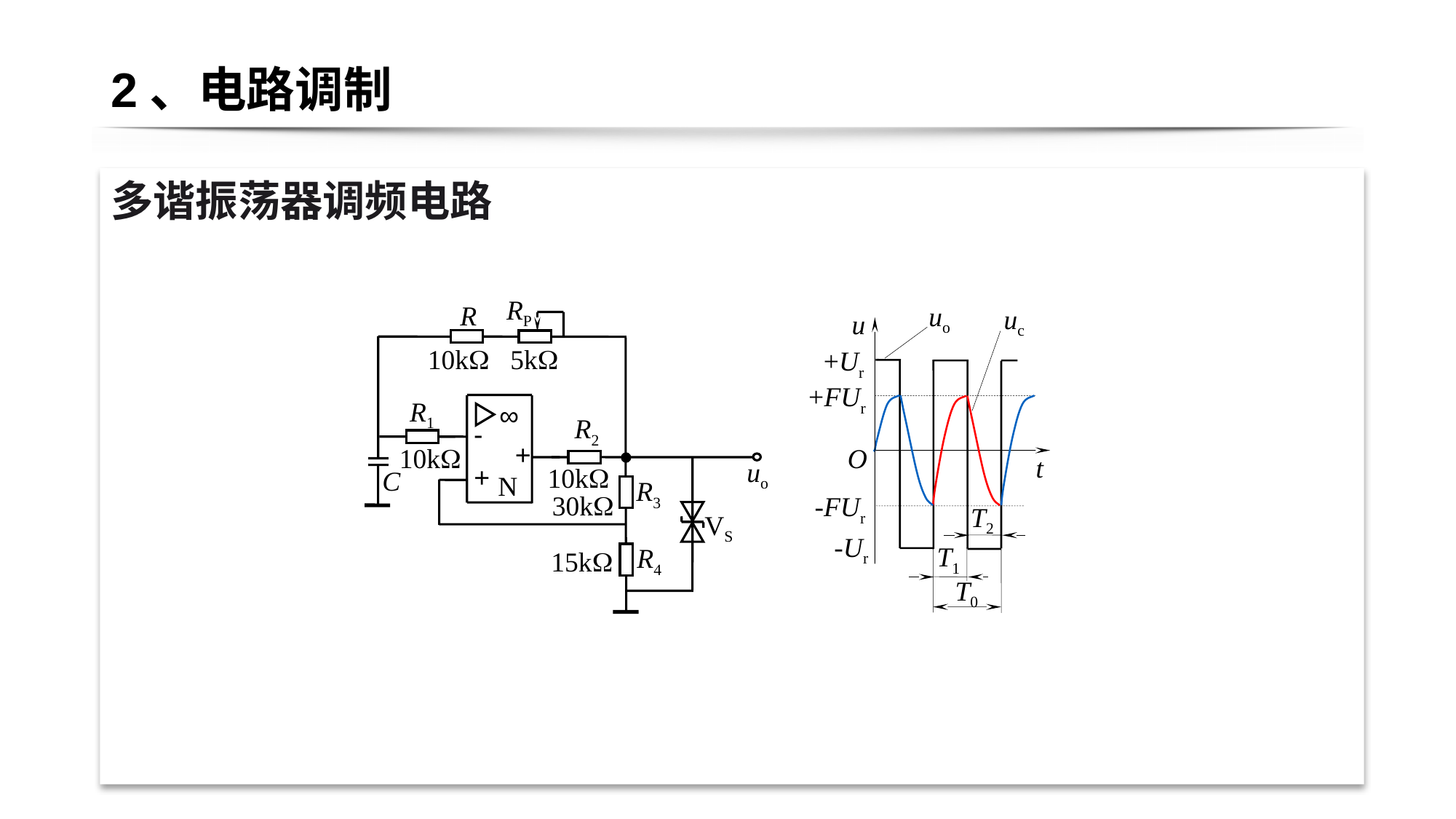

# 2、电路调制
多谐振荡器调频电路

RP
R
uo
uc
u

+Ur

+FUr

O
t

-FUr
T2

-Ur
T1

T0

10kΩ
5kΩ
R1

∞

R2

-

10kΩ

+

uo

10kΩ

C
+

R3
N

30kΩ

VS

R4
15kΩ